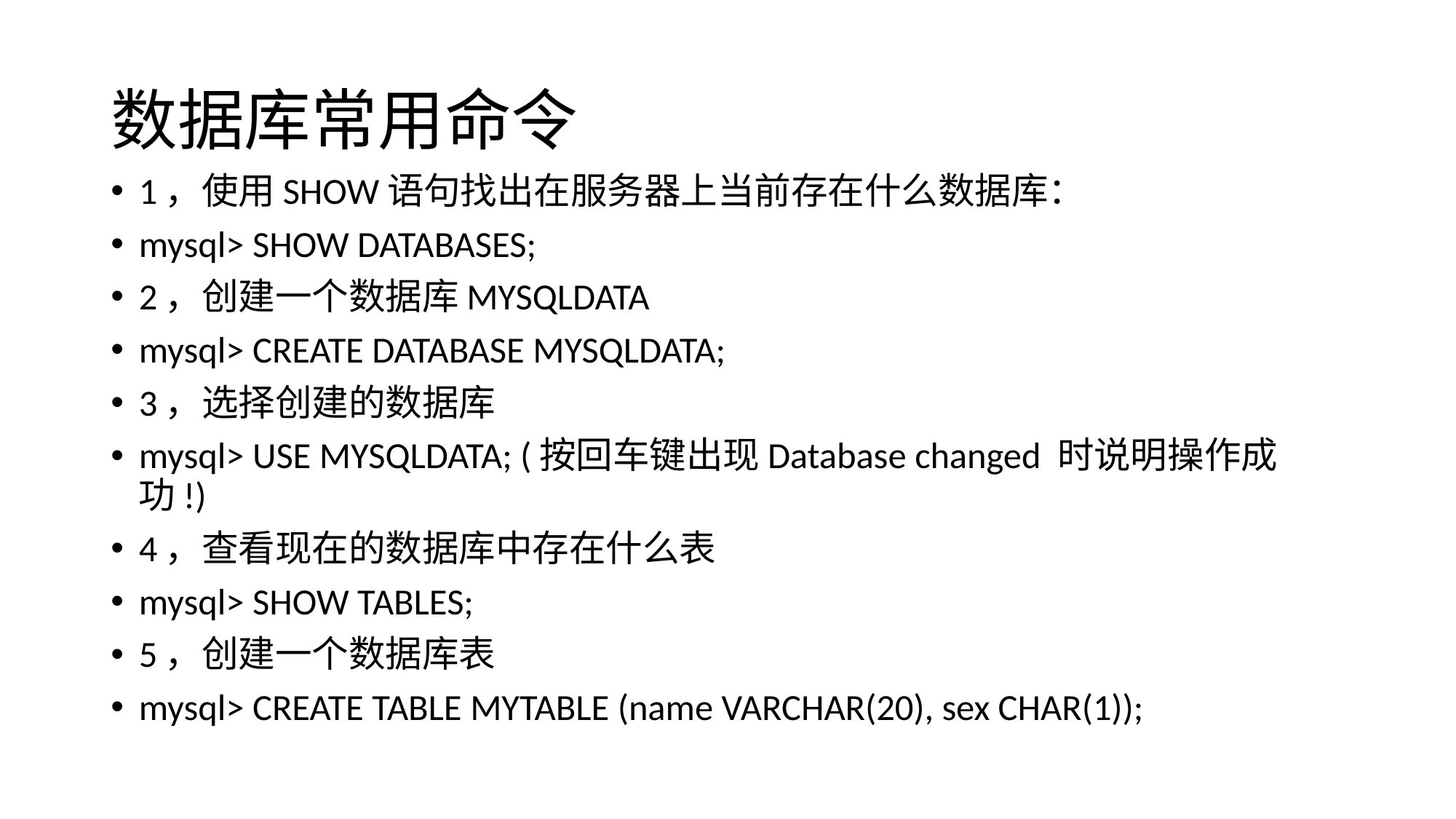

# 数据库常用命令
1，使用SHOW语句找出在服务器上当前存在什么数据库：
mysql> SHOW DATABASES;
2，创建一个数据库MYSQLDATA
mysql> CREATE DATABASE MYSQLDATA;
3，选择创建的数据库
mysql> USE MYSQLDATA; (按回车键出现Database changed 时说明操作成功!)
4，查看现在的数据库中存在什么表
mysql> SHOW TABLES;
5，创建一个数据库表
mysql> CREATE TABLE MYTABLE (name VARCHAR(20), sex CHAR(1));